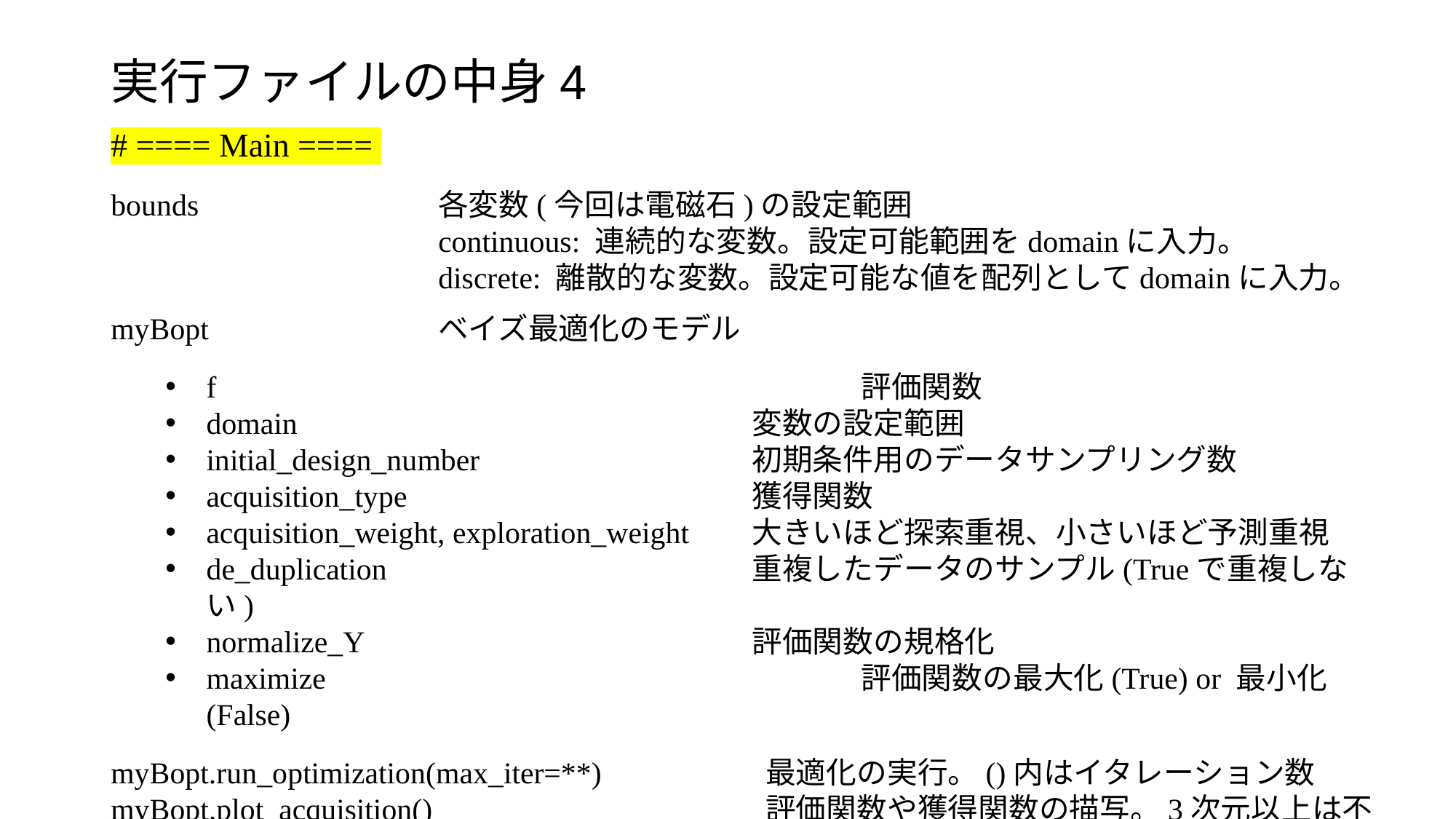

# 実行ファイルの中身4
# ==== Main ====

bounds			各変数(今回は電磁石)の設定範囲
			continuous: 連続的な変数。設定可能範囲をdomainに入力。
			discrete: 離散的な変数。設定可能な値を配列としてdomainに入力。

myBopt			ベイズ最適化のモデル

f						評価関数
domain					変数の設定範囲
initial_design_number			初期条件用のデータサンプリング数
acquisition_type				獲得関数
acquisition_weight, exploration_weight	大きいほど探索重視、小さいほど予測重視
de_duplication				重複したデータのサンプル(Trueで重複しない)
normalize_Y				評価関数の規格化
maximize					評価関数の最大化(True) or 最小化(False)

myBopt.run_optimization(max_iter=**)		最適化の実行。()内はイタレーション数
myBopt.plot_acquisition()				評価関数や獲得関数の描写。3次元以上は不可
myBopt.plot_convergence()			最適化結果の推移の描写